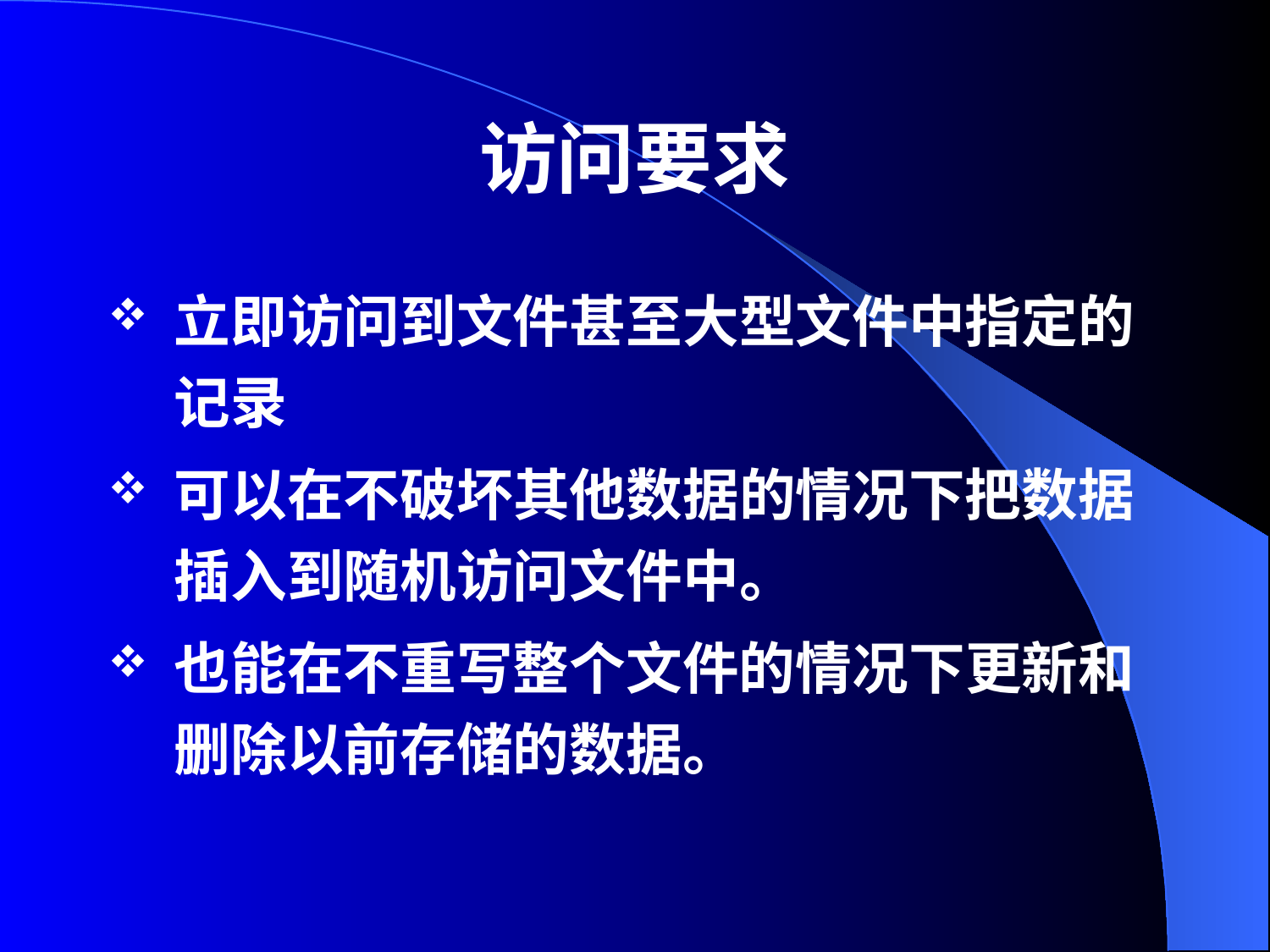

# 访问要求
立即访问到文件甚至大型文件中指定的记录
可以在不破坏其他数据的情况下把数据插入到随机访问文件中。
也能在不重写整个文件的情况下更新和删除以前存储的数据。